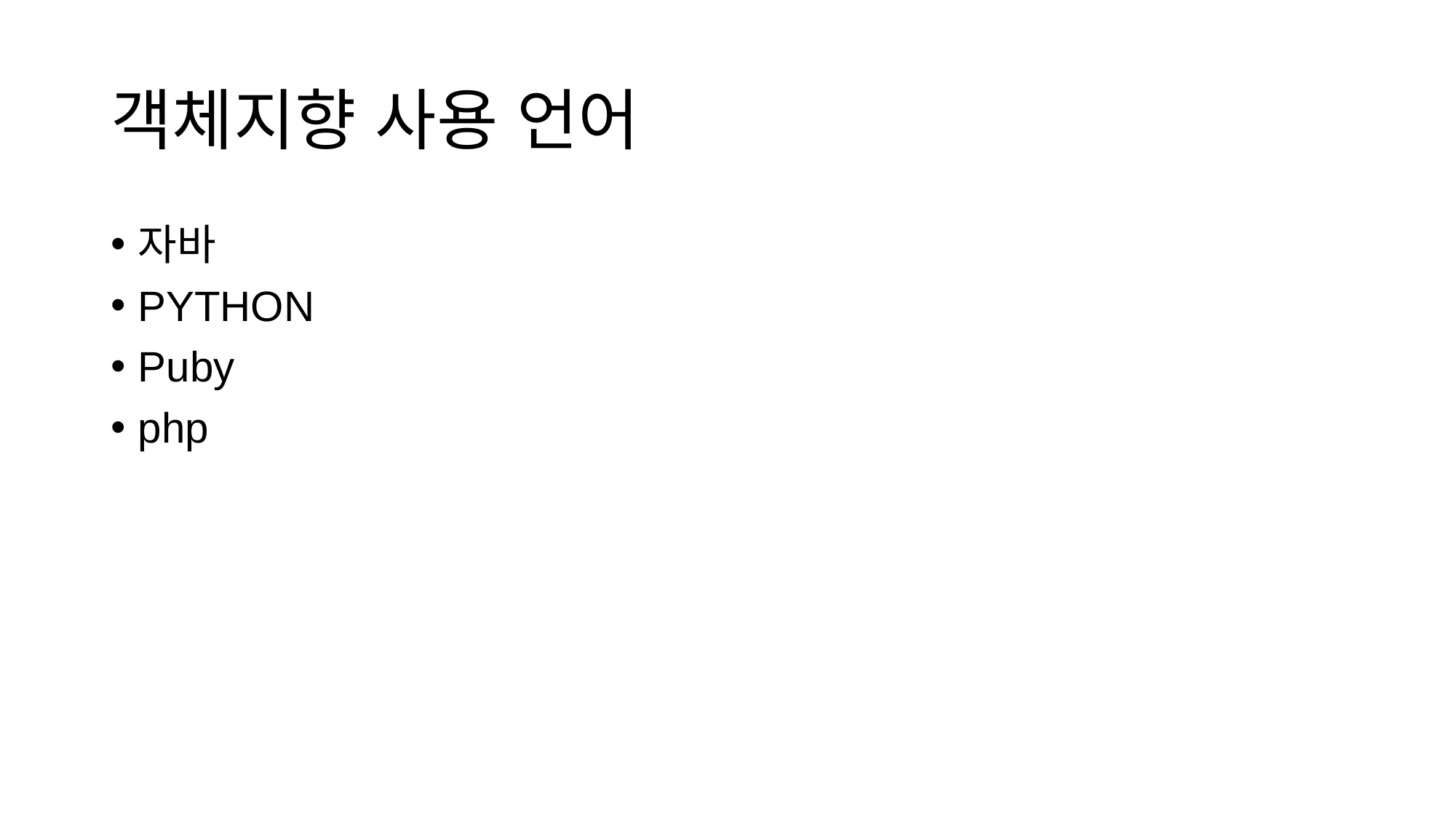

# 객체지향 사용 언어
자바
PYTHON
Puby
php